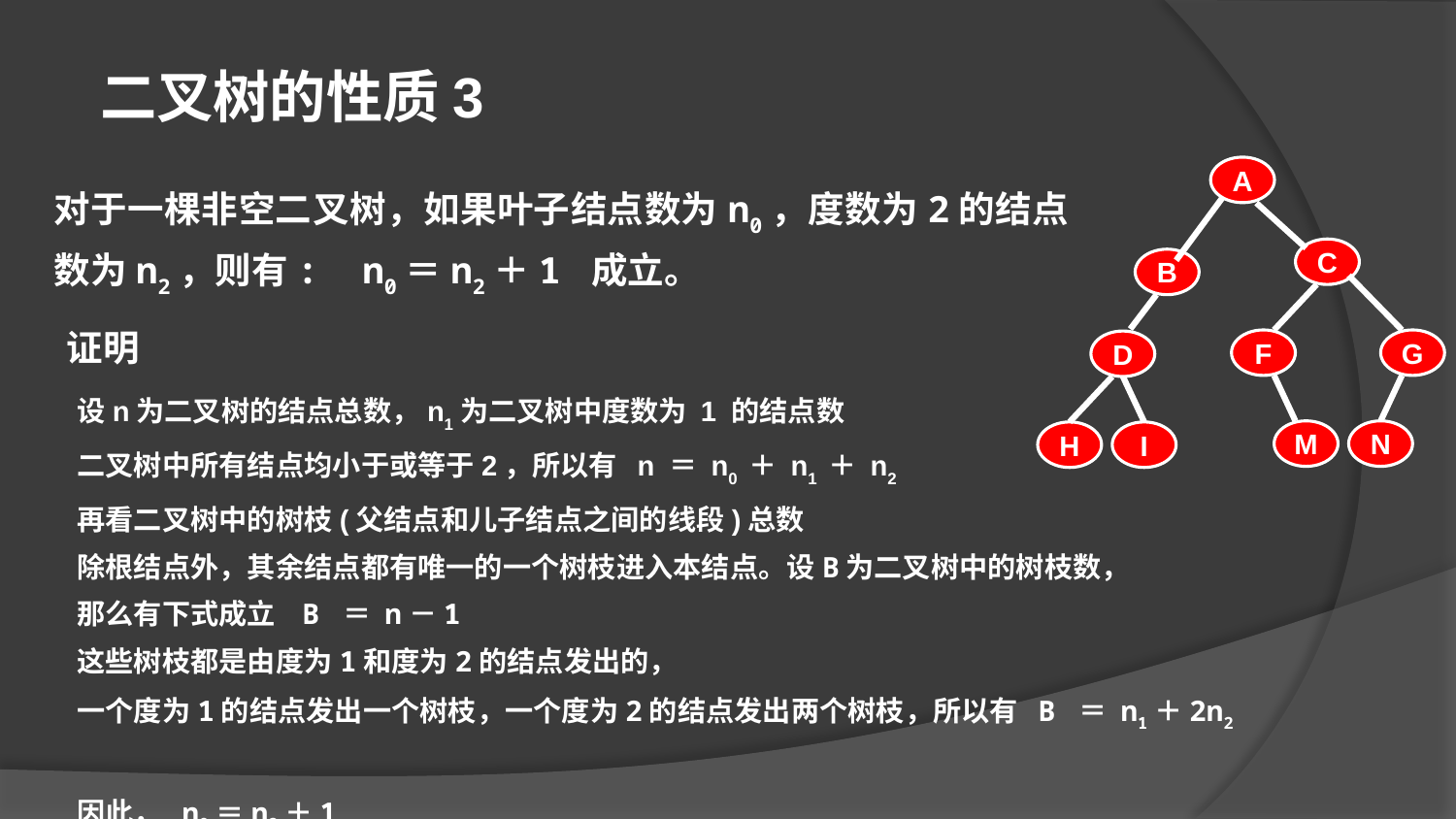

二叉树的性质3
A

C
B

F
G
D

M
N
H
I
对于一棵非空二叉树，如果叶子结点数为n0，度数为2的结点数为n2，则有:  n0＝n2＋1 成立。
证明
设n为二叉树的结点总数，n1为二叉树中度数为 1 的结点数
二叉树中所有结点均小于或等于2，所以有  n ＝ n0 ＋ n1 ＋ n2
再看二叉树中的树枝(父结点和儿子结点之间的线段)总数
除根结点外，其余结点都有唯一的一个树枝进入本结点。设B为二叉树中的树枝数，
那么有下式成立   B ＝ n－1
这些树枝都是由度为1和度为2的结点发出的，
一个度为1的结点发出一个树枝，一个度为2的结点发出两个树枝，所以有  B ＝ n1＋2n2
因此，  n0＝n2＋1